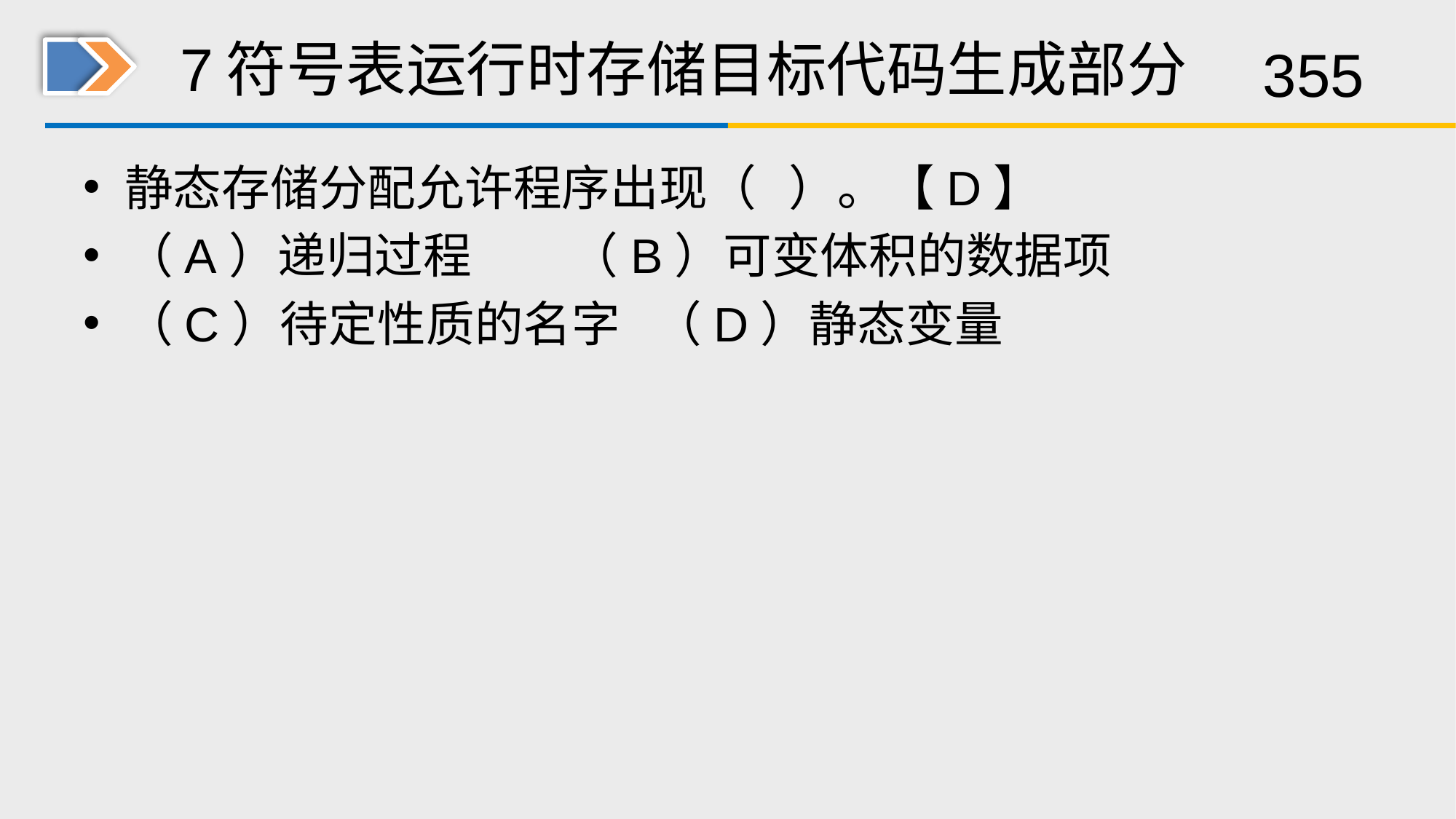

# 7符号表运行时存储目标代码生成部分
355
静态存储分配允许程序出现（   ）。【D】
（A）递归过程         （B）可变体积的数据项
（C）待定性质的名字   （D）静态变量